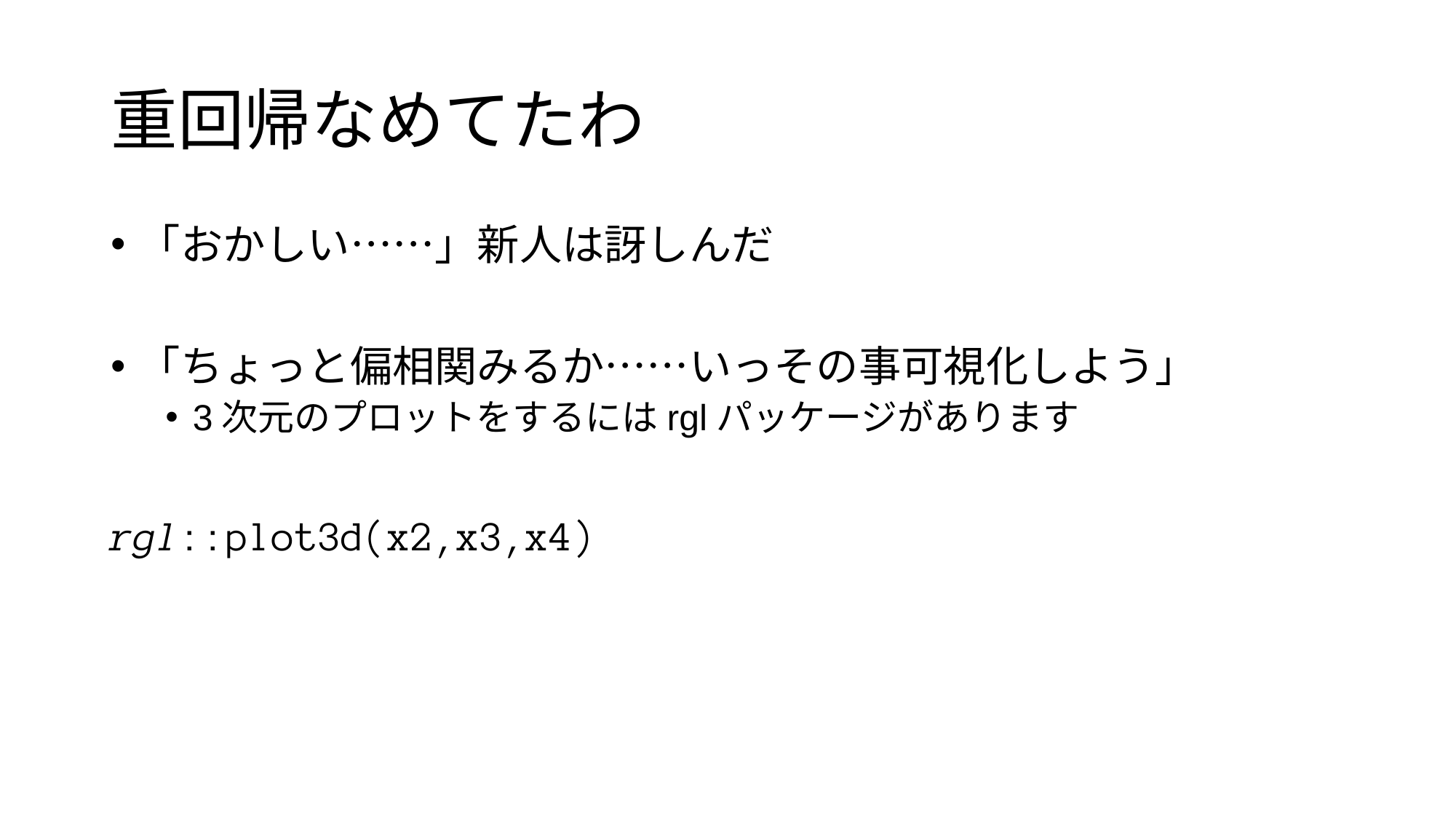

# 重回帰なめてたわ
「おかしい……」新人は訝しんだ

「ちょっと偏相関みるか……いっその事可視化しよう」
3次元のプロットをするにはrglパッケージがあります

rgl::plot3d(x2,x3,x4)